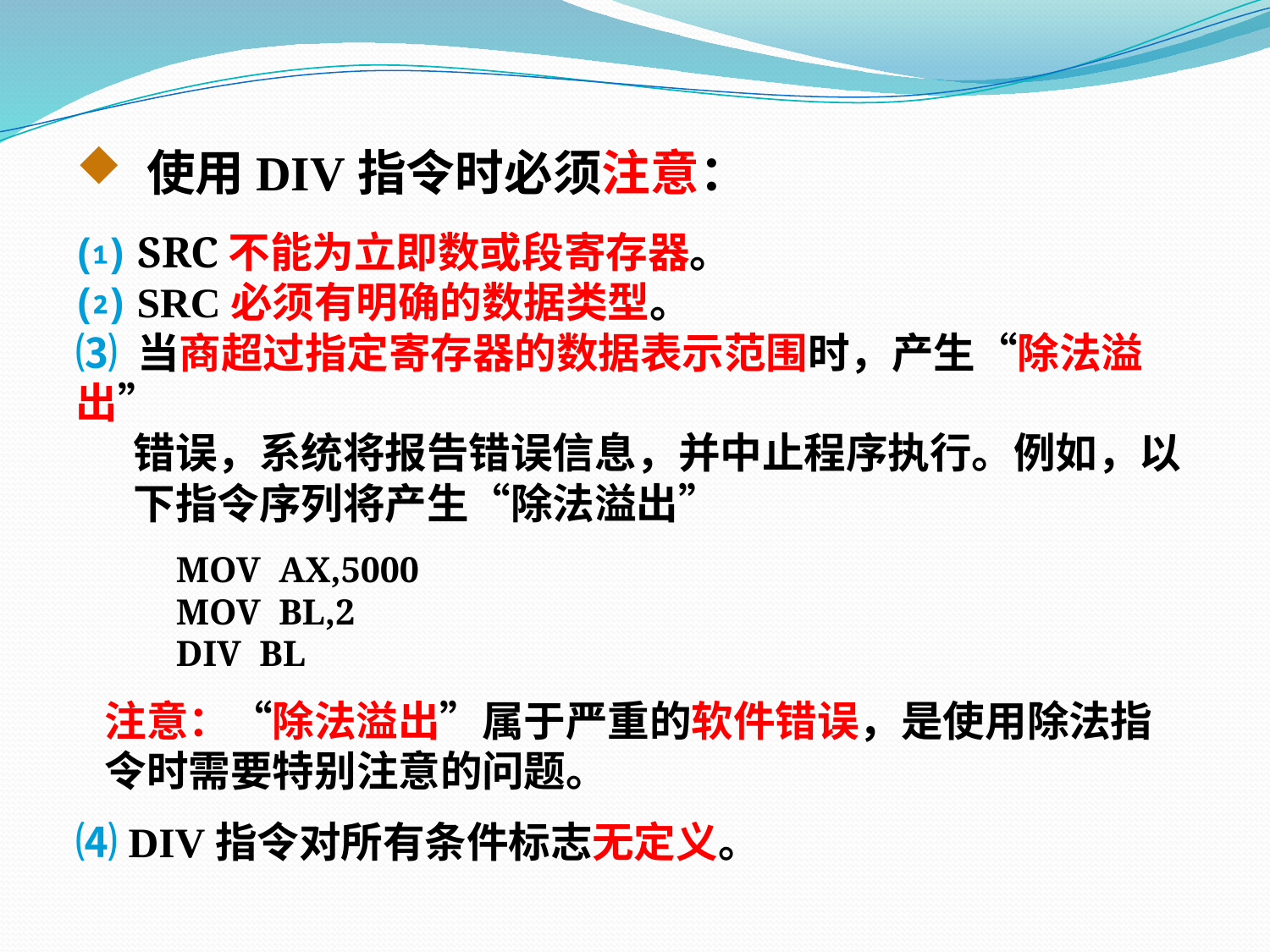

使用DIV指令时必须注意：

⑴ SRC不能为立即数或段寄存器。
⑵ SRC必须有明确的数据类型。
⑶ 当商超过指定寄存器的数据表示范围时，产生“除法溢出”
     错误，系统将报告错误信息，并中止程序执行。例如，以
     下指令序列将产生“除法溢出”

           MOV  AX,5000
           MOV  BL,2
           DIV  BL

  注意：“除法溢出”属于严重的软件错误，是使用除法指
  令时需要特别注意的问题。

⑷ DIV指令对所有条件标志无定义。